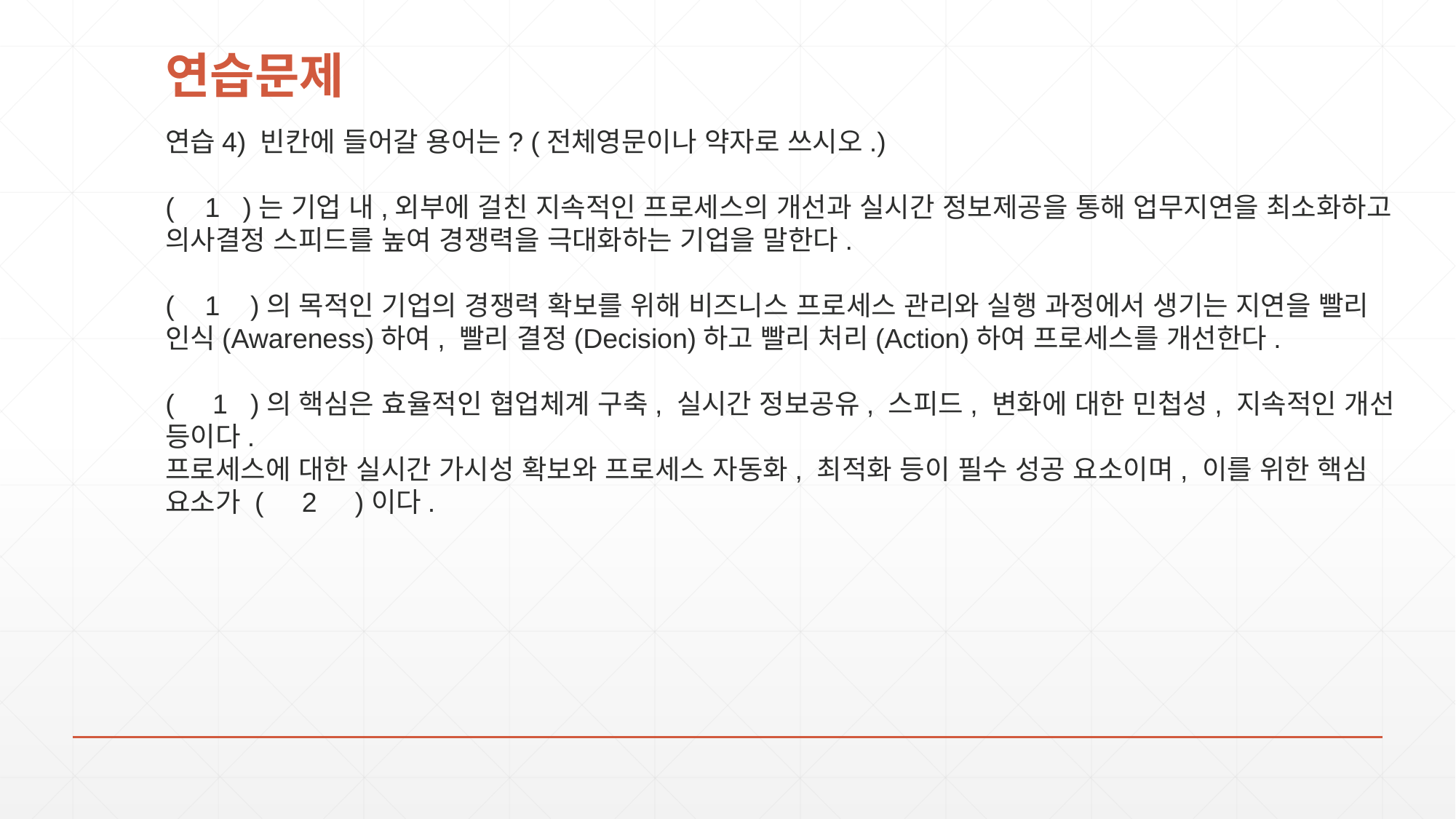

# 연습문제
연습4) 빈칸에 들어갈 용어는? (전체영문이나 약자로 쓰시오.)

(    1   )는 기업 내,외부에 걸친 지속적인 프로세스의 개선과 실시간 정보제공을 통해 업무지연을 최소화하고 의사결정 스피드를 높여 경쟁력을 극대화하는 기업을 말한다.

(    1    )의 목적인 기업의 경쟁력 확보를 위해 비즈니스 프로세스 관리와 실행 과정에서 생기는 지연을 빨리 인식(Awareness)하여, 빨리 결정(Decision)하고 빨리 처리(Action)하여 프로세스를 개선한다.

(     1   )의 핵심은 효율적인 협업체계 구축, 실시간 정보공유, 스피드, 변화에 대한 민첩성, 지속적인 개선 등이다.
프로세스에 대한 실시간 가시성 확보와 프로세스 자동화, 최적화 등이 필수 성공 요소이며, 이를 위한 핵심 요소가 (     2     )이다.